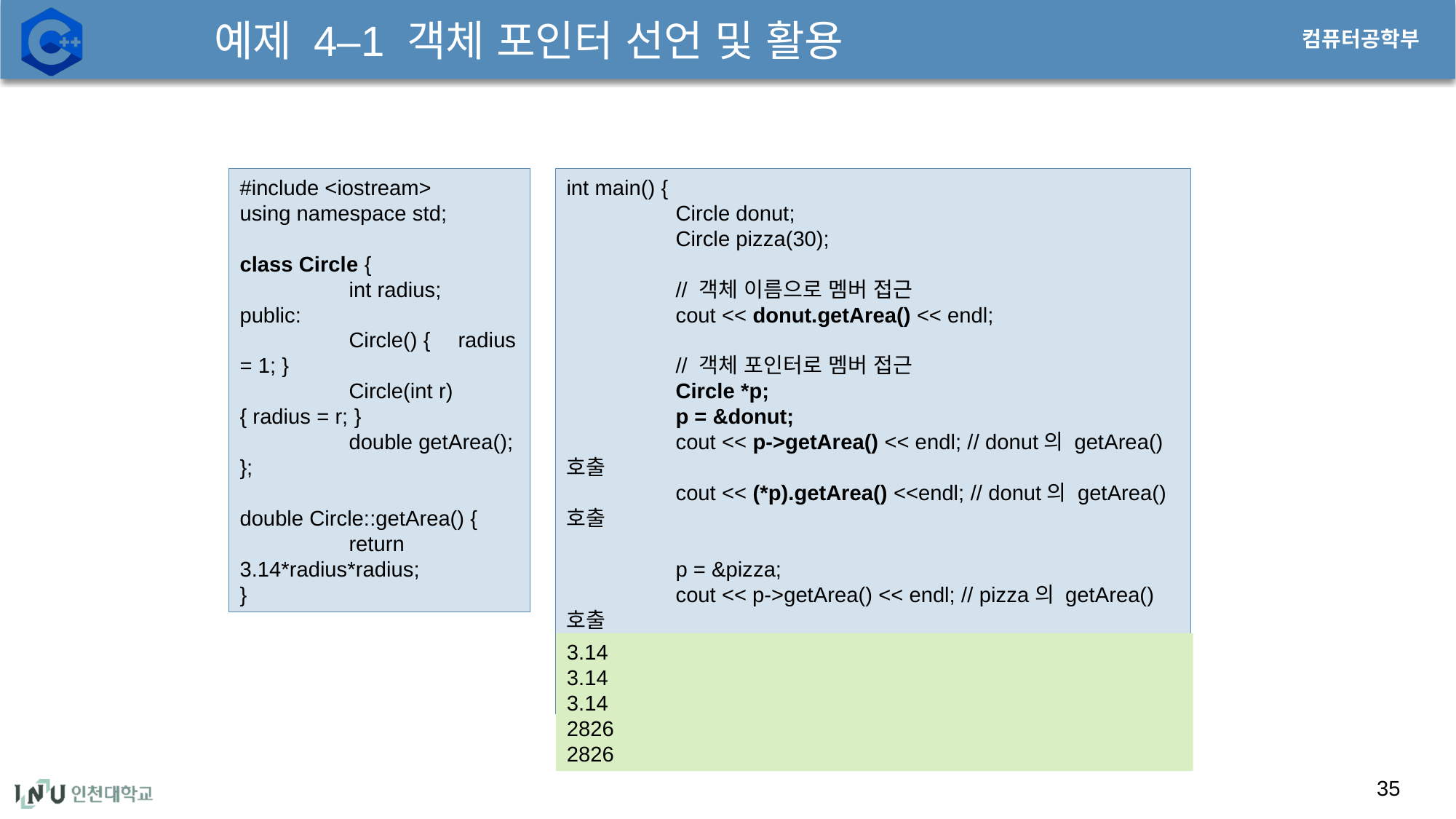

# 예제 4–1 객체 포인터 선언 및 활용
35
#include <iostream>
using namespace std;

class Circle {
	int radius;
public:
	Circle() {	radius = 1; }
	Circle(int r)  { radius = r; }
	double getArea();
};

double Circle::getArea() {
	return 3.14*radius*radius;
}
int main() {
	Circle donut;
	Circle pizza(30);

	// 객체 이름으로 멤버 접근
	cout << donut.getArea() << endl;

	// 객체 포인터로 멤버 접근
	Circle *p;
	p = &donut;
	cout << p->getArea() << endl; // donut의 getArea() 호출
	cout << (*p).getArea() <<endl; // donut의 getArea() 호출

	p = &pizza;
	cout << p->getArea() << endl; // pizza의 getArea() 호출
	cout << (*p).getArea() << endl; // pizza의 getArea() 호출
}
3.14
3.14
3.14
2826
2826